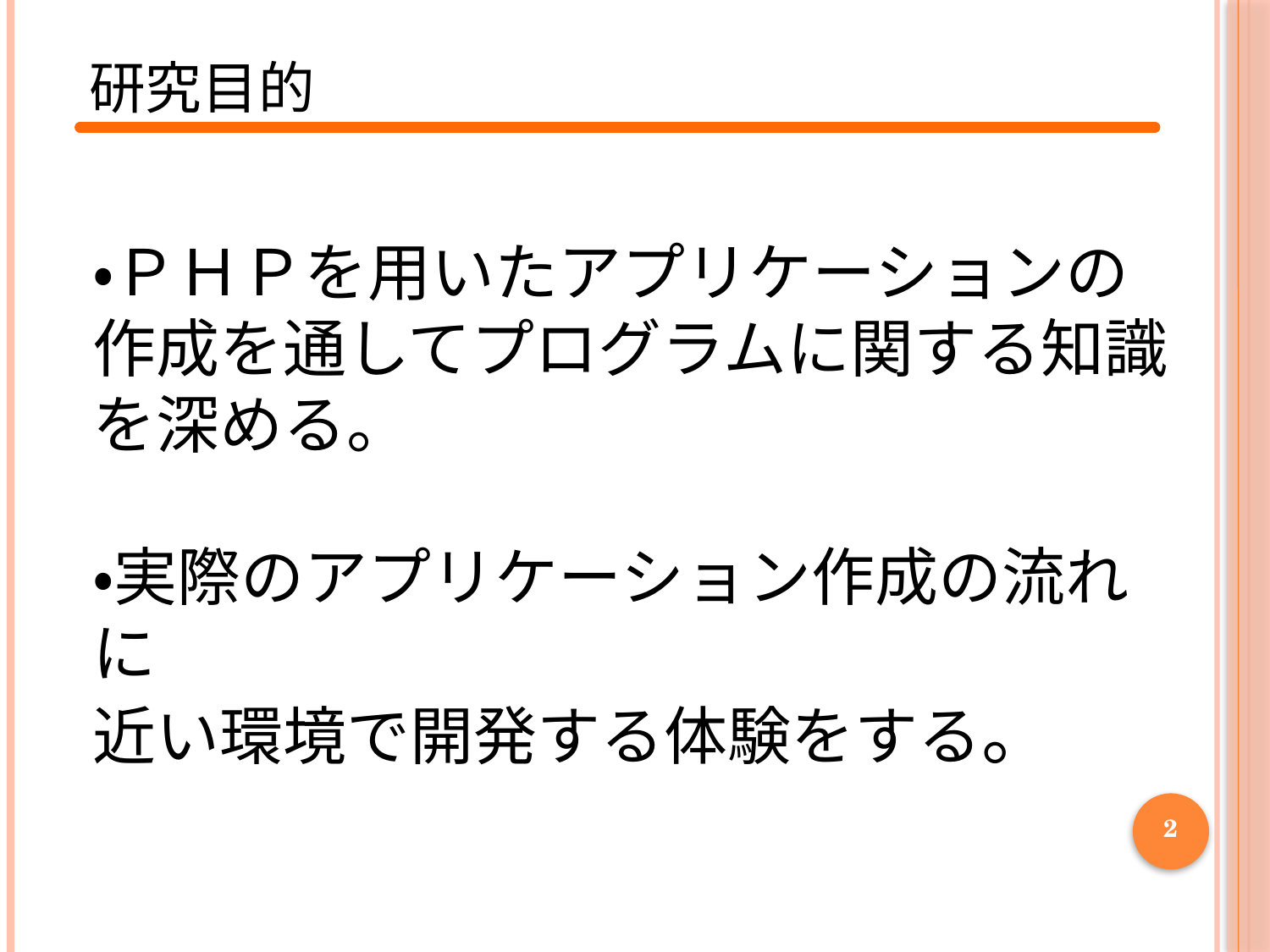

研究目的
・ＰＨＰを用いたアプリケーションの作成を通してプログラムに関する知識を深める。

・実際のアプリケーション作成の流れに
近い環境で開発する体験をする。
2